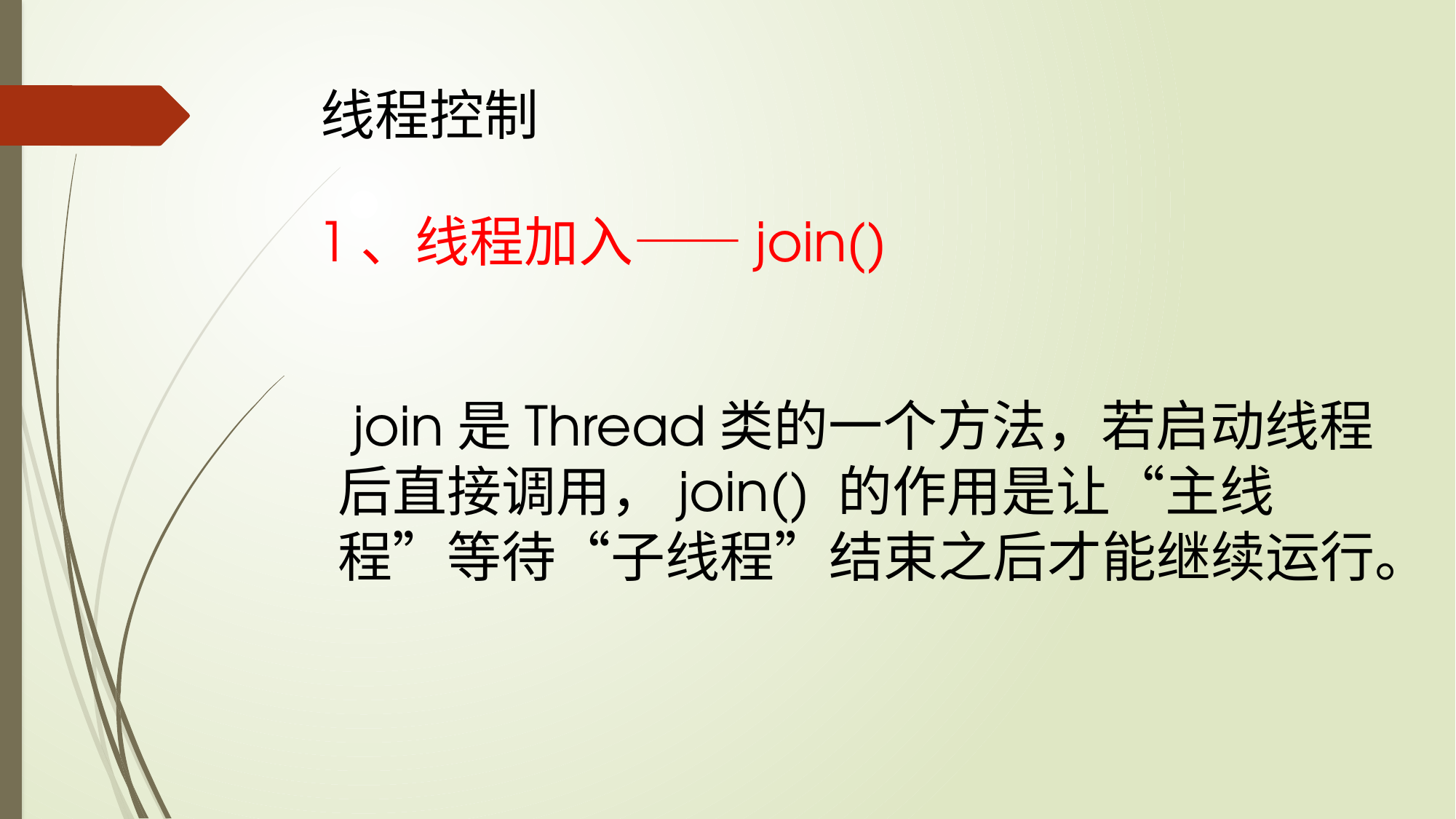

# 线程控制
1、线程加入——join()
 join是Thread类的一个方法，若启动线程后直接调用，join() 的作用是让“主线程”等待“子线程”结束之后才能继续运行。